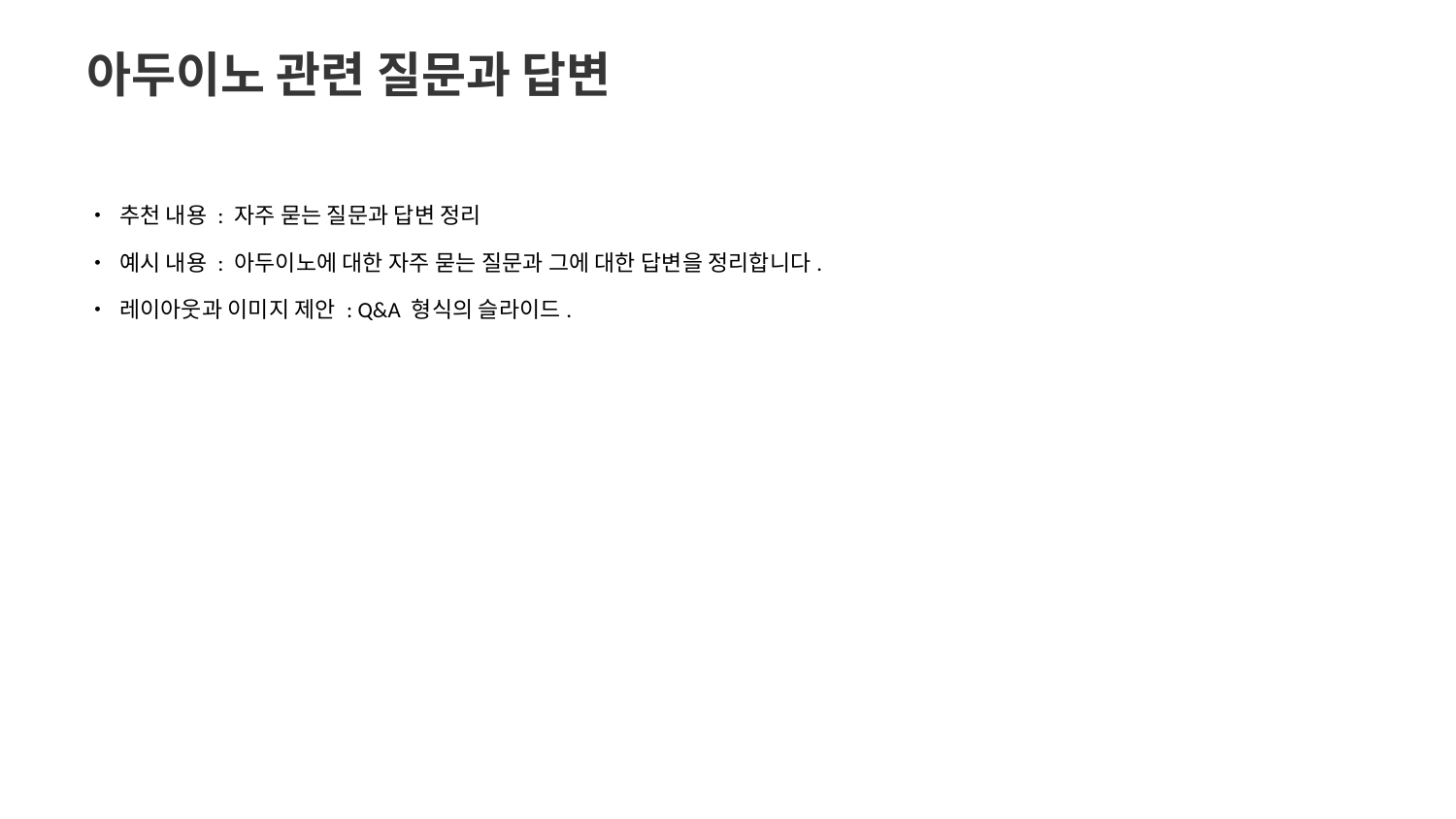

아두이노 관련 질문과 답변
• 추천 내용 : 자주 묻는 질문과 답변 정리
• 예시 내용 : 아두이노에 대한 자주 묻는 질문과 그에 대한 답변을 정리합니다.
• 레이아웃과 이미지 제안 : Q&A 형식의 슬라이드.